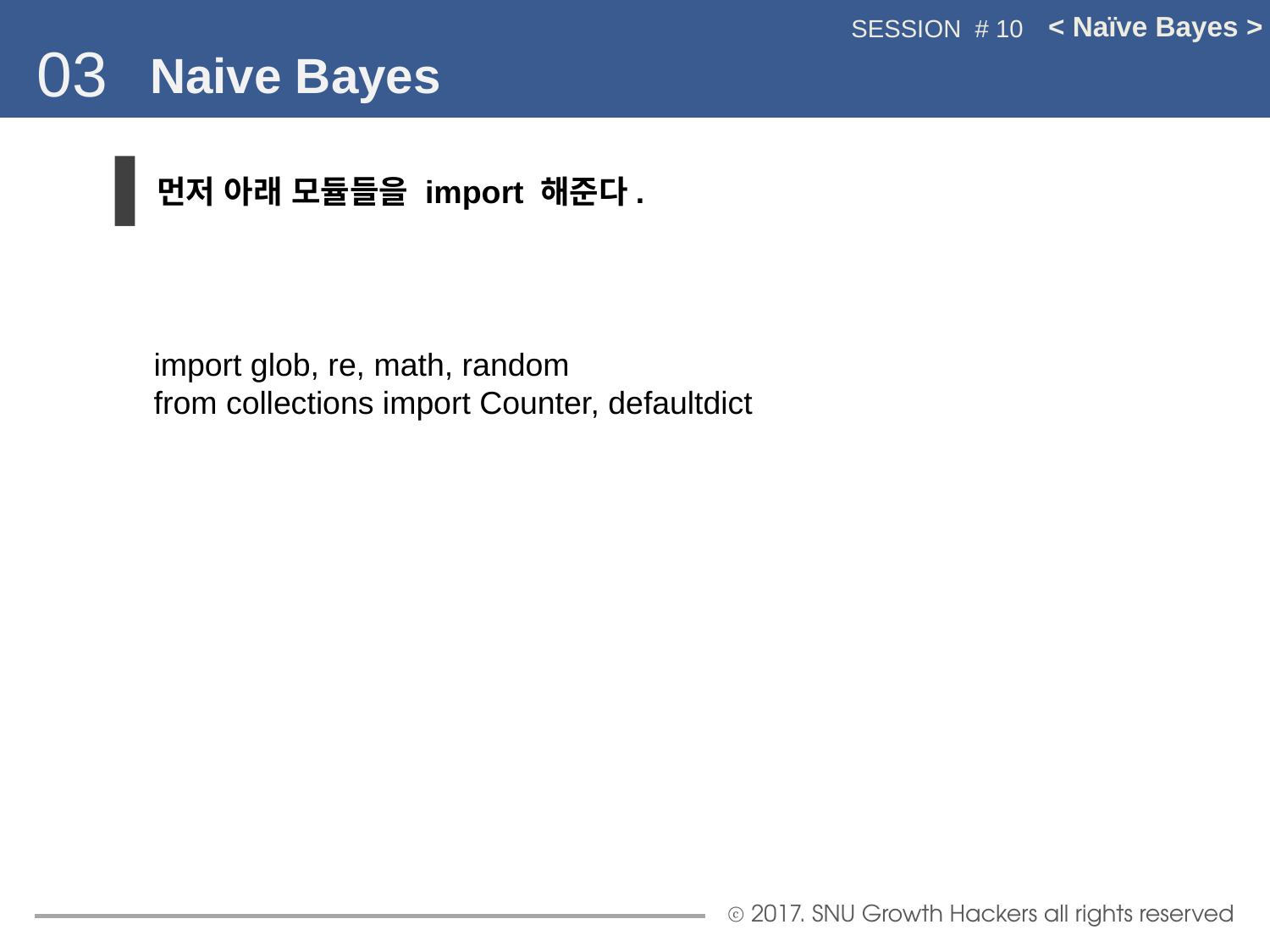

< Naïve Bayes >
SESSION  # 10
03
Naive Bayes
먼저 아래 모듈들을 import 해준다.

import glob, re, math, random
from collections import Counter, defaultdict
ⓒ 2017. SNU Growth Hackers all rights reserved